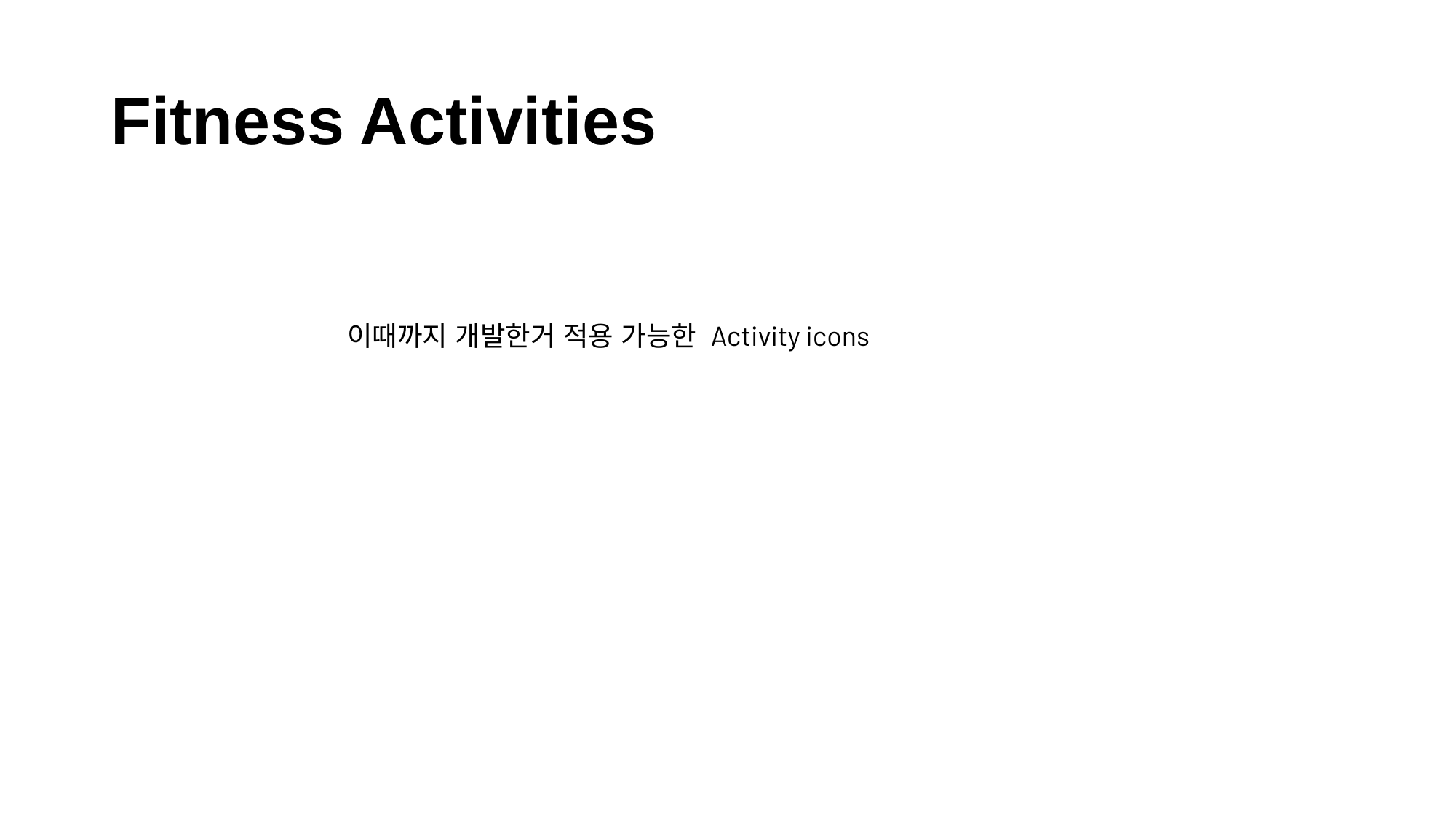

# Fitness Activities
이때까지 개발한거 적용 가능한 Activity icons